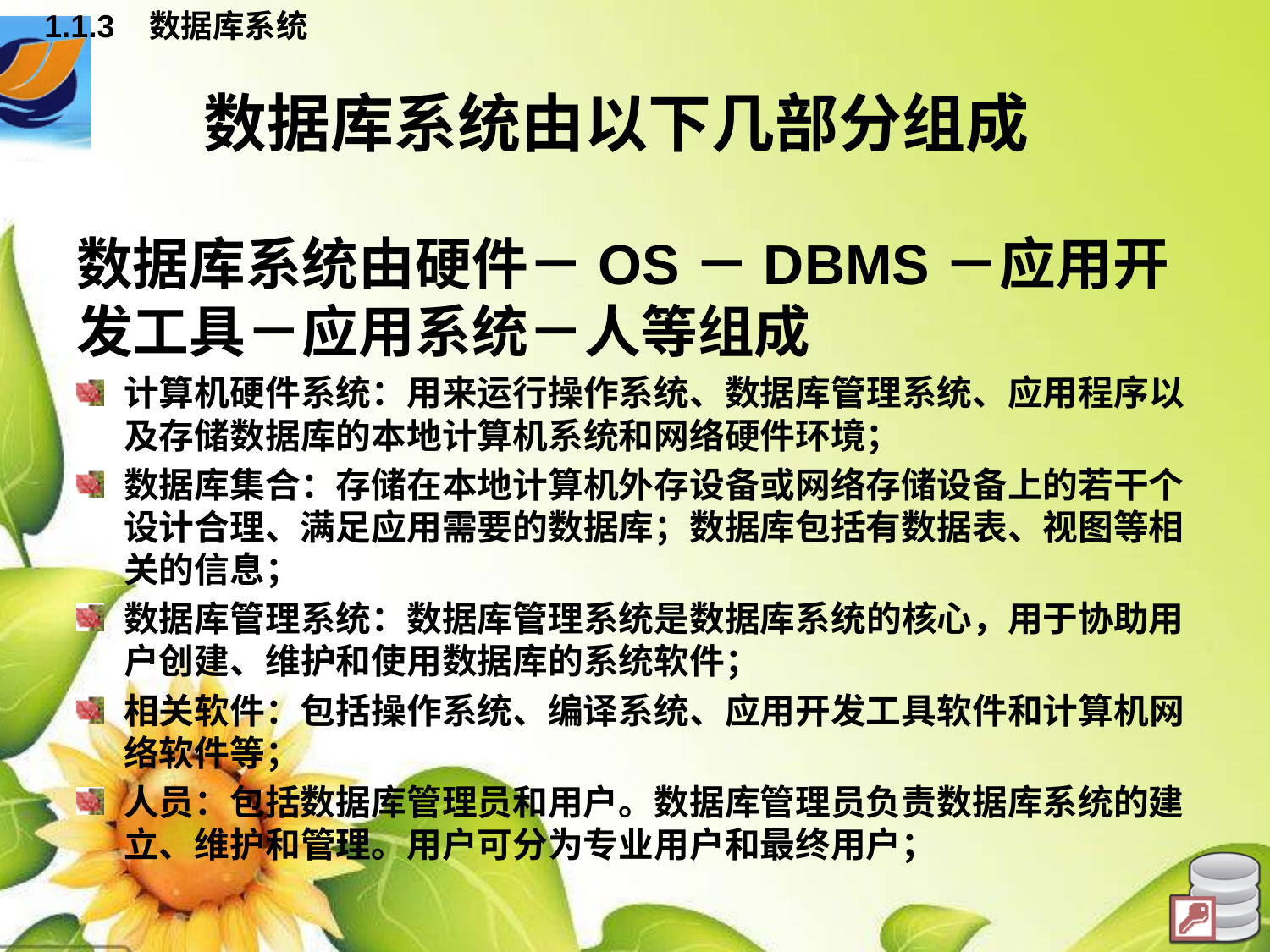

1.1.3   数据库系统
# 数据库系统由以下几部分组成
数据库系统由硬件－OS－DBMS－应用开发工具－应用系统－人等组成
计算机硬件系统：用来运行操作系统、数据库管理系统、应用程序以及存储数据库的本地计算机系统和网络硬件环境；
数据库集合：存储在本地计算机外存设备或网络存储设备上的若干个设计合理、满足应用需要的数据库；数据库包括有数据表、视图等相关的信息；
数据库管理系统：数据库管理系统是数据库系统的核心，用于协助用户创建、维护和使用数据库的系统软件；
相关软件：包括操作系统、编译系统、应用开发工具软件和计算机网络软件等；
人员：包括数据库管理员和用户。数据库管理员负责数据库系统的建立、维护和管理。用户可分为专业用户和最终用户；